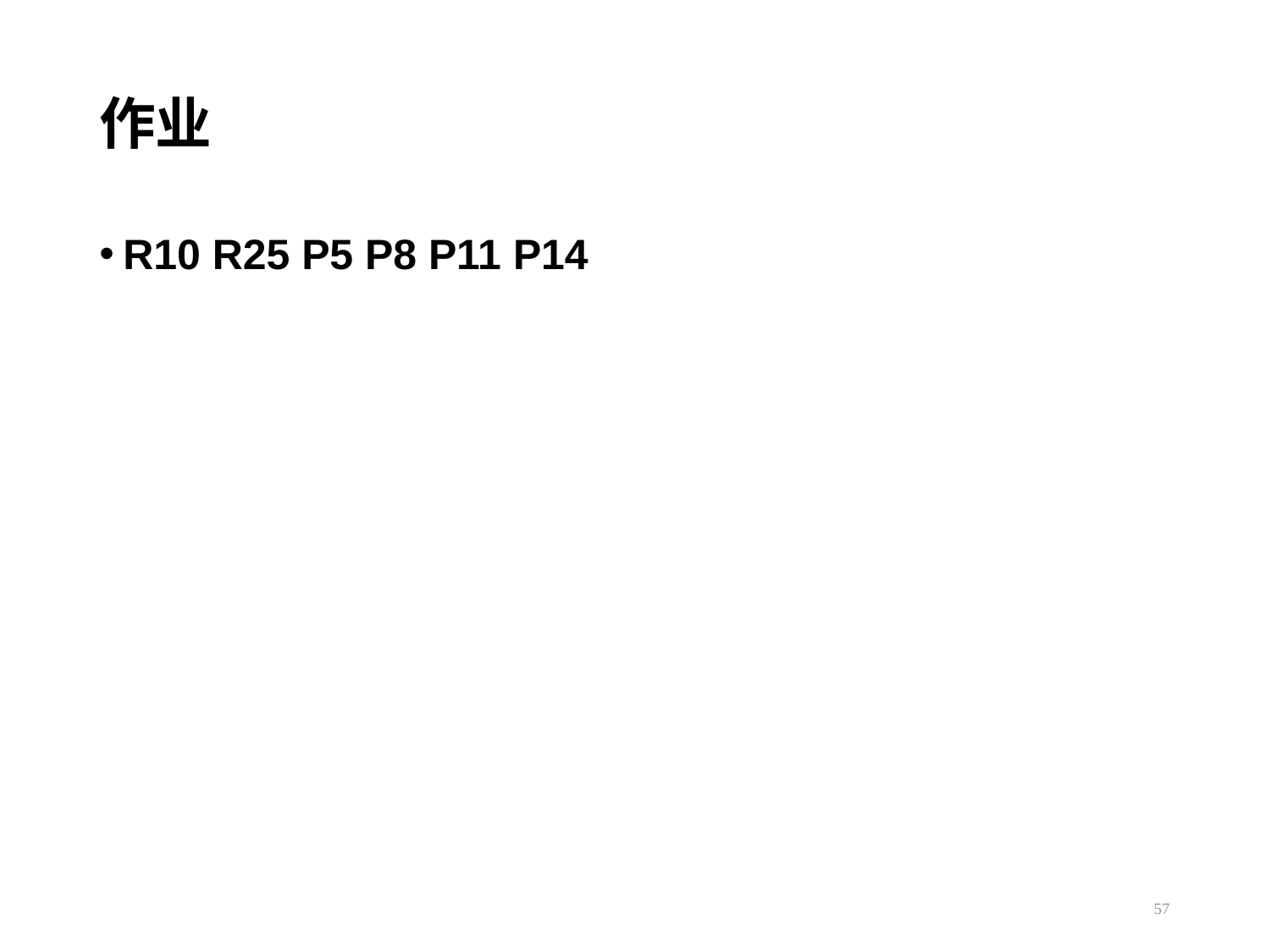

# 作业
R10 R25 P5 P8 P11 P14
57